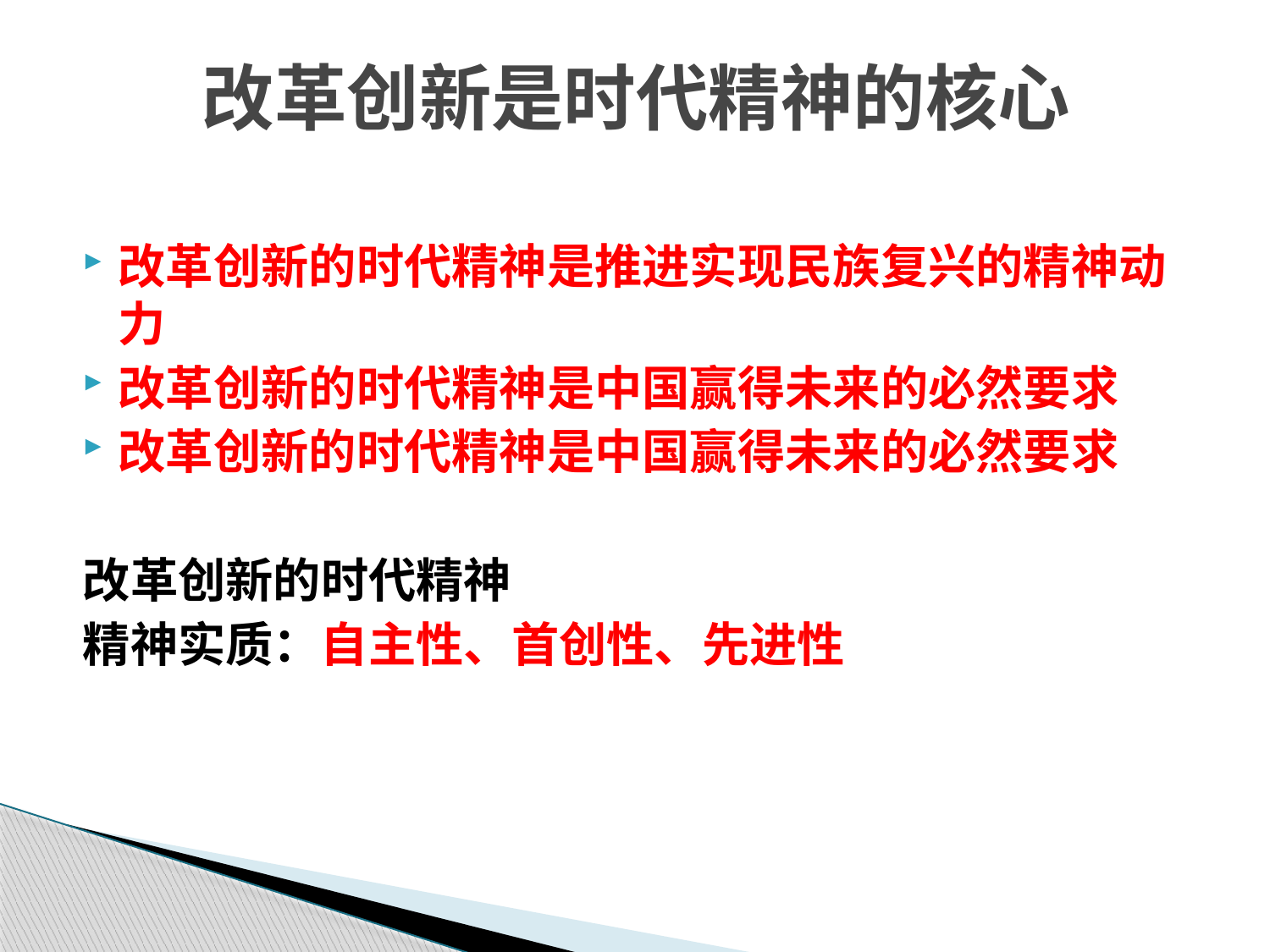

# 改革创新是时代精神的核心

改革创新的时代精神是推进实现民族复兴的精神动力
改革创新的时代精神是中国赢得未来的必然要求
改革创新的时代精神是中国赢得未来的必然要求

改革创新的时代精神
精神实质：自主性、首创性、先进性